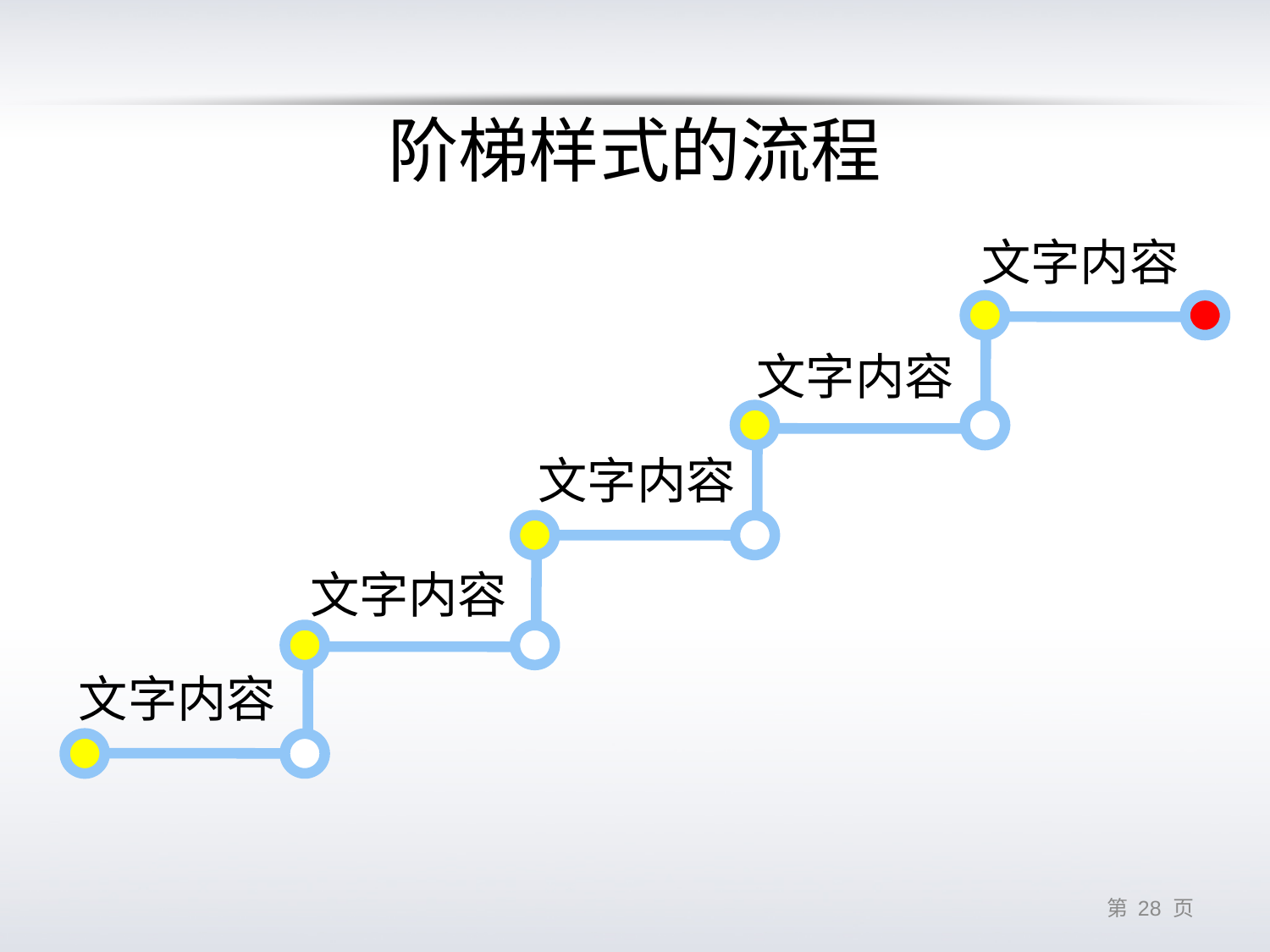

# 阶梯样式的流程
文字内容

文字内容

文字内容

文字内容

文字内容

第 28 页